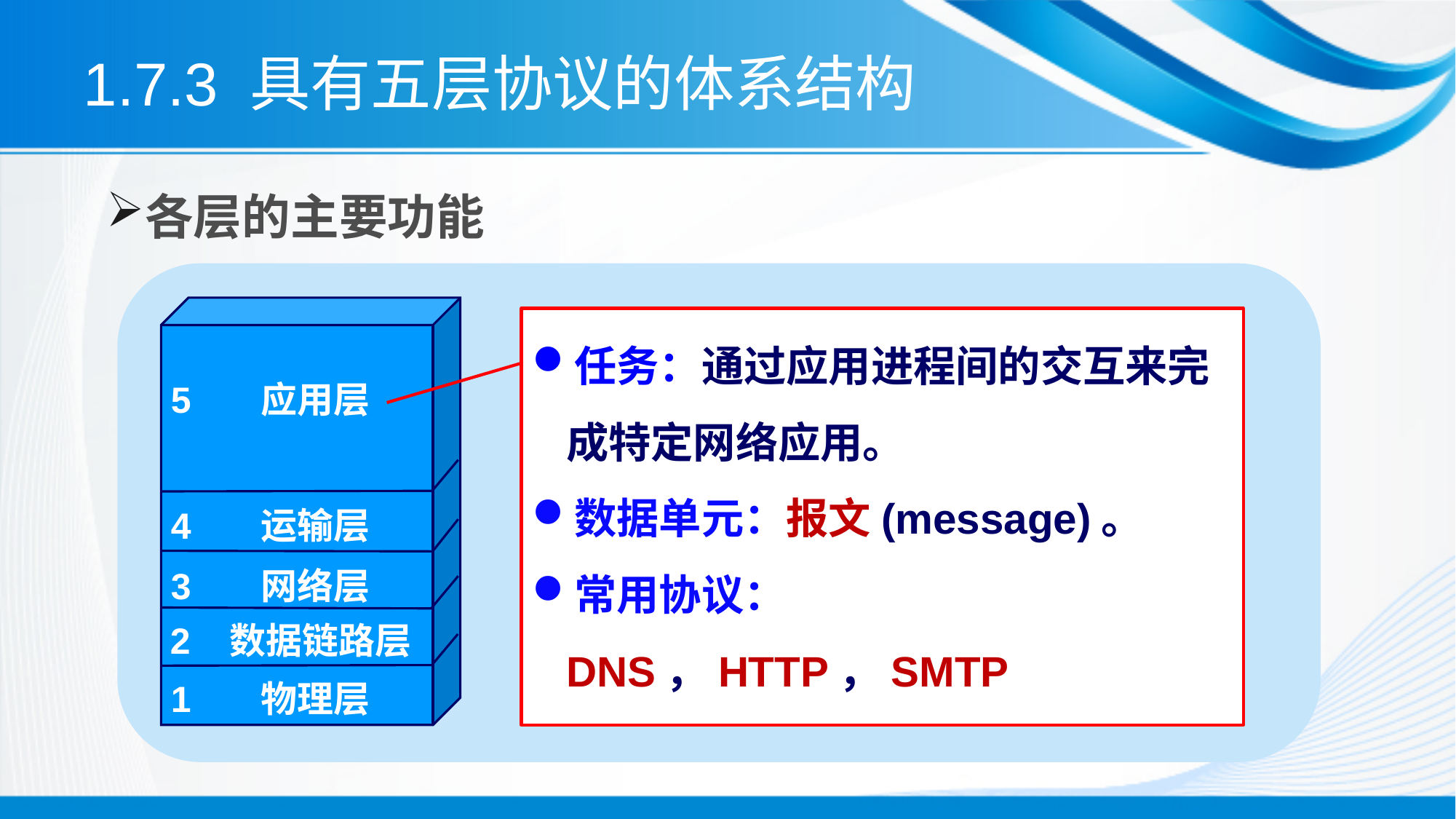

# 1.7.3 具有五层协议的体系结构
各层的主要功能

5      应用层

4      运输层

3      网络层

2   数据链路层

1      物理层
任务：通过应用进程间的交互来完成特定网络应用。
数据单元：报文(message)。
常用协议：DNS，HTTP，SMTP